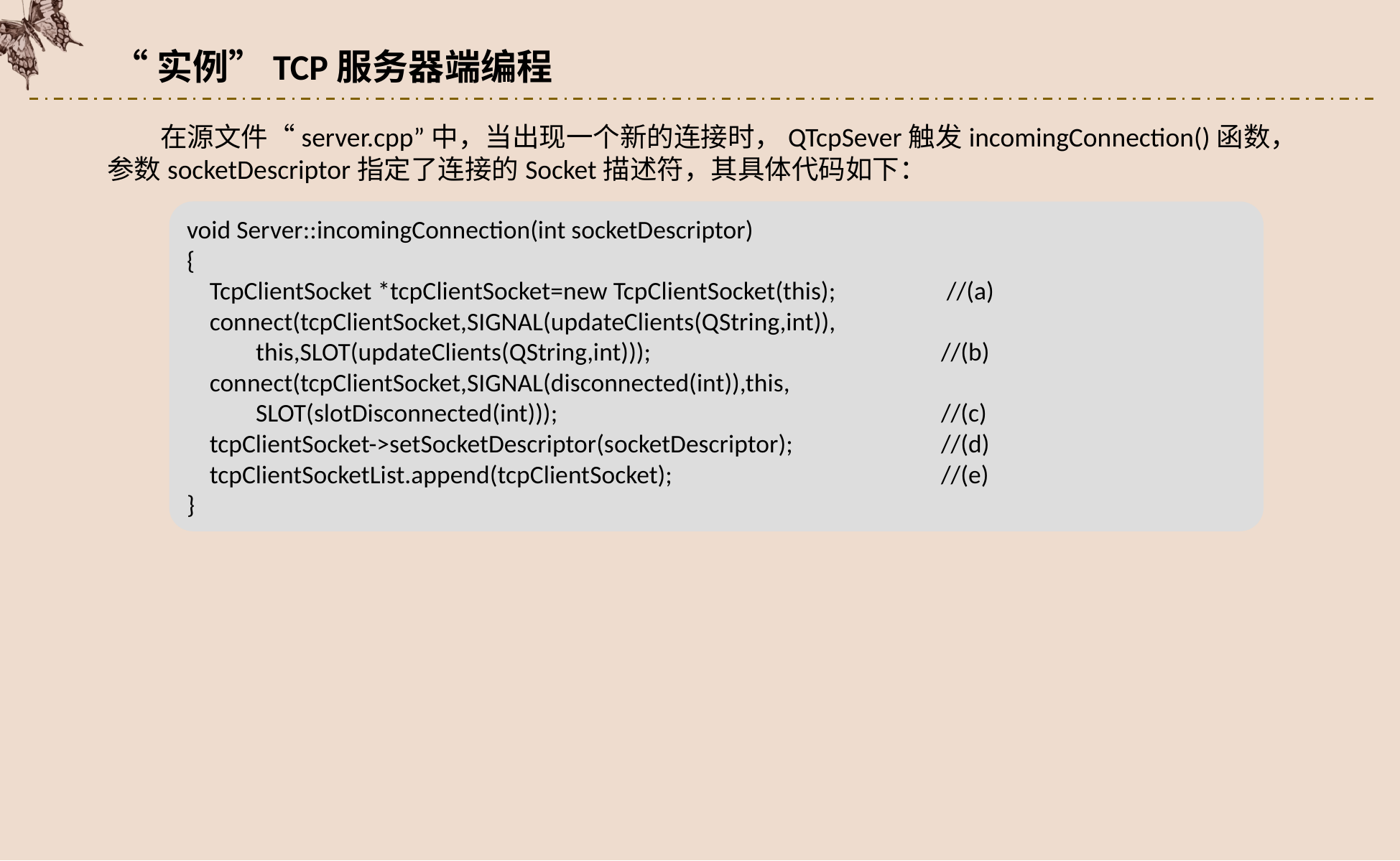

“实例”TCP服务器端编程
在源文件“server.cpp”中，当出现一个新的连接时，QTcpSever触发incomingConnection()函数，参数socketDescriptor指定了连接的Socket描述符，其具体代码如下：
void Server::incomingConnection(int socketDescriptor)
{
    TcpClientSocket *tcpClientSocket=new TcpClientSocket(this);	 //(a)
    connect(tcpClientSocket,SIGNAL(updateClients(QString,int)),
            this,SLOT(updateClients(QString,int)));			//(b)
    connect(tcpClientSocket,SIGNAL(disconnected(int)),this,
            SLOT(slotDisconnected(int)));				//(c)
    tcpClientSocket->setSocketDescriptor(socketDescriptor);		//(d)
    tcpClientSocketList.append(tcpClientSocket);			//(e)
}